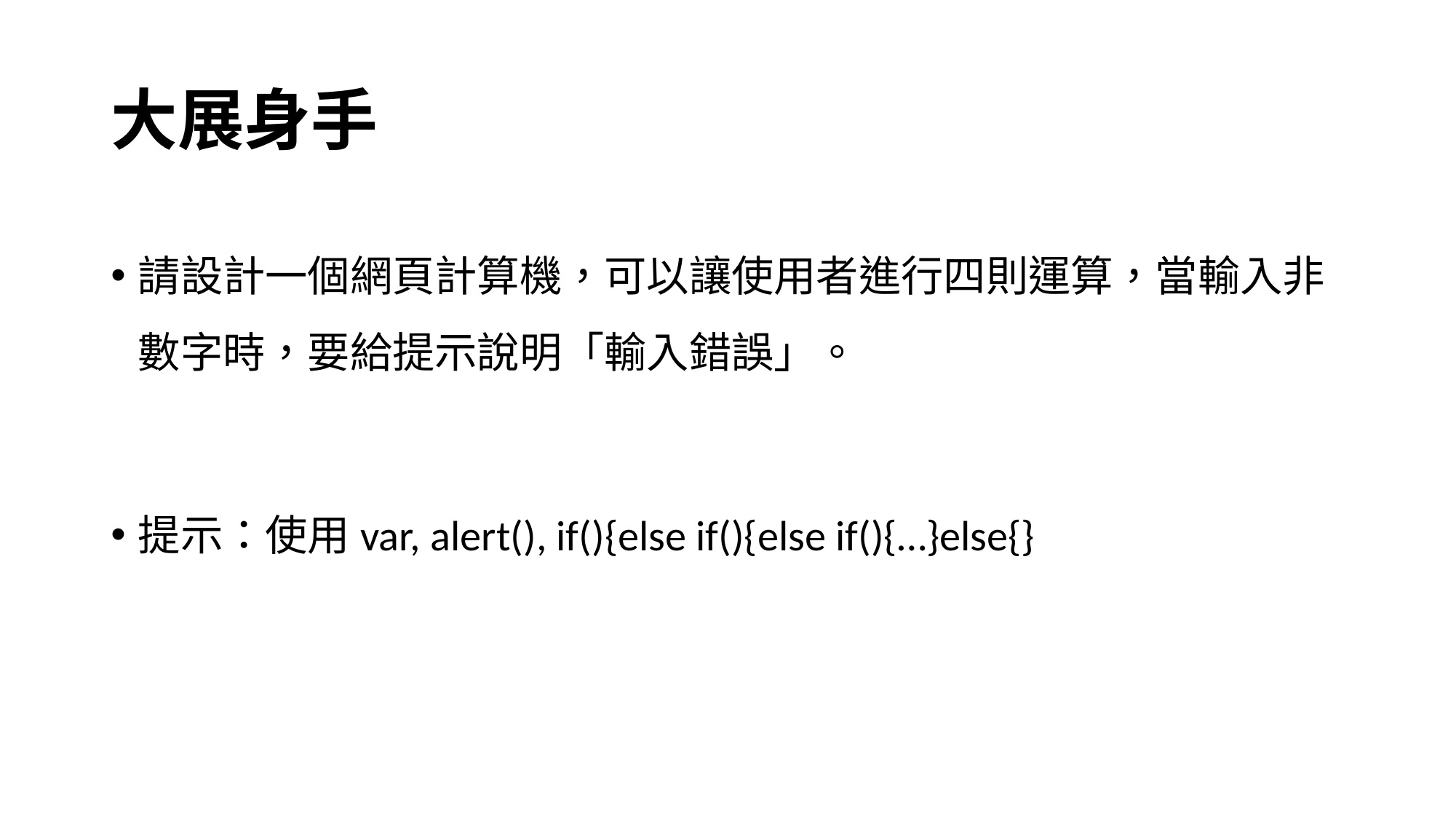

# 大展身手
請設計一個網頁計算機，可以讓使用者進行四則運算，當輸入非數字時，要給提示說明「輸入錯誤」。

提示：使用var, alert(), if(){else if(){else if(){…}else{}